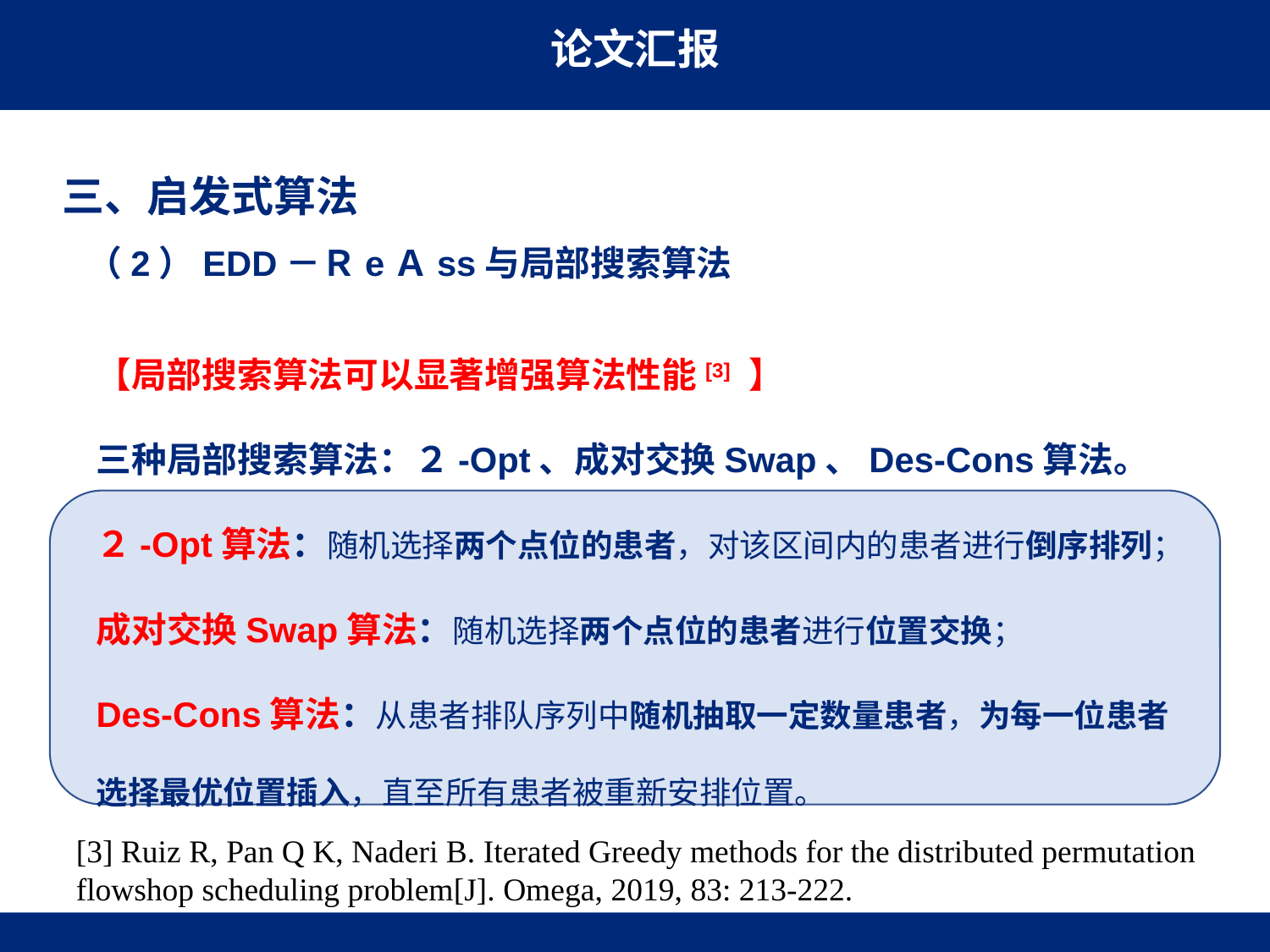

三、启发式算法
  （2）EDD－ＲeＡss与局部搜索算法
【局部搜索算法可以显著增强算法性能[3] 】
三种局部搜索算法：２-Opt、成对交换Swap、Des-Cons算法。
２-Opt算法：随机选择两个点位的患者，对该区间内的患者进行倒序排列；
成对交换Swap算法：随机选择两个点位的患者进行位置交换；
Des-Cons算法：从患者排队序列中随机抽取一定数量患者，为每一位患者选择最优位置插入，直至所有患者被重新安排位置。

[3] Ruiz R, Pan Q K, Naderi B. Iterated Greedy methods for the distributed permutation flowshop scheduling problem[J]. Omega, 2019, 83: 213-222.